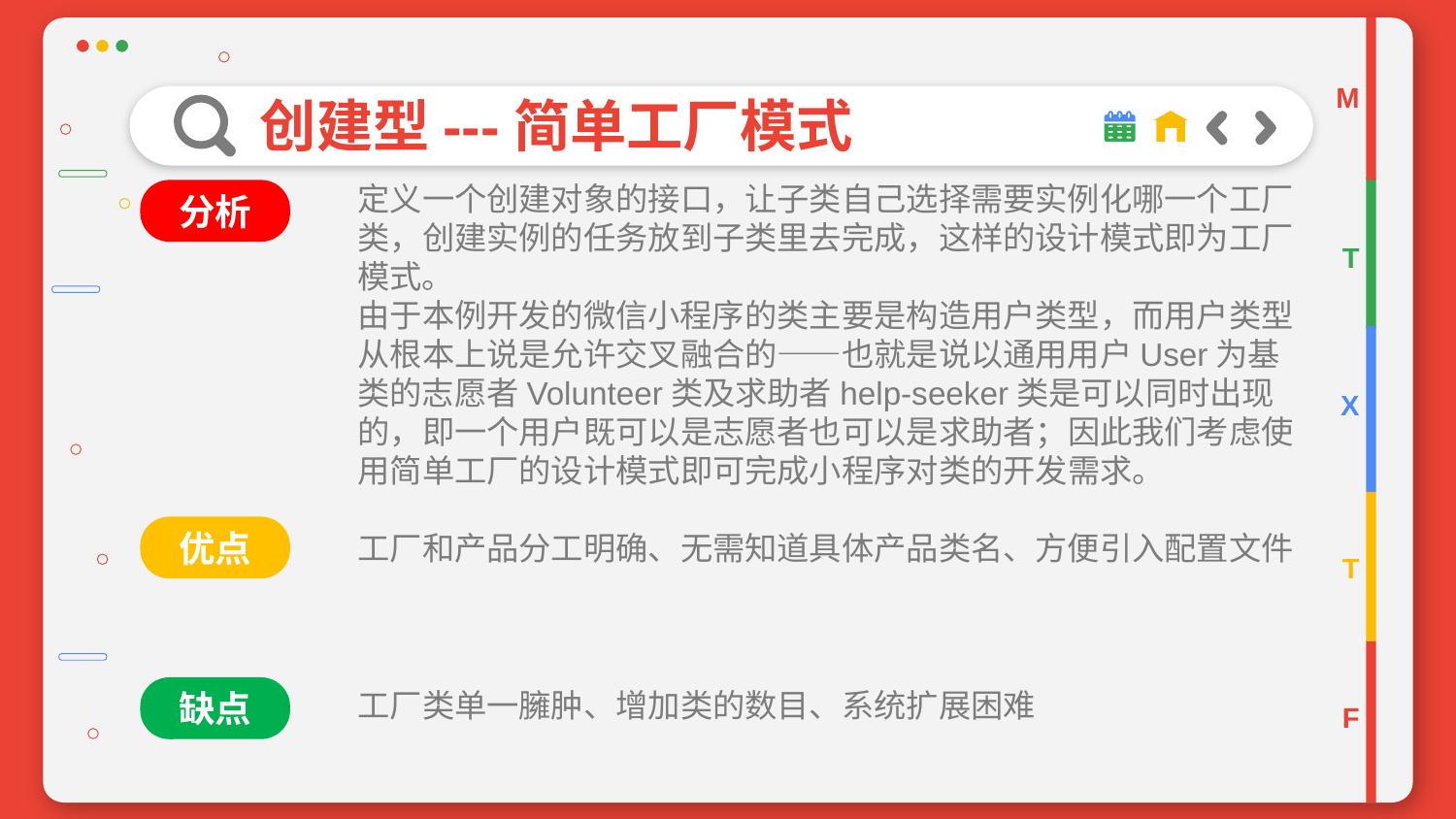

M
# 创建型---简单工厂模式

定义一个创建对象的接口，让子类自己选择需要实例化哪一个工厂类，创建实例的任务放到子类里去完成，这样的设计模式即为工厂模式。
由于本例开发的微信小程序的类主要是构造用户类型，而用户类型从根本上说是允许交叉融合的——也就是说以通用用户User为基类的志愿者Volunteer类及求助者help-seeker类是可以同时出现的，即一个用户既可以是志愿者也可以是求助者；因此我们考虑使用简单工厂的设计模式即可完成小程序对类的开发需求。
分析
T

X

工厂和产品分工明确、无需知道具体产品类名、方便引入配置文件
优点
T

工厂类单一臃肿、增加类的数目、系统扩展困难
缺点
F